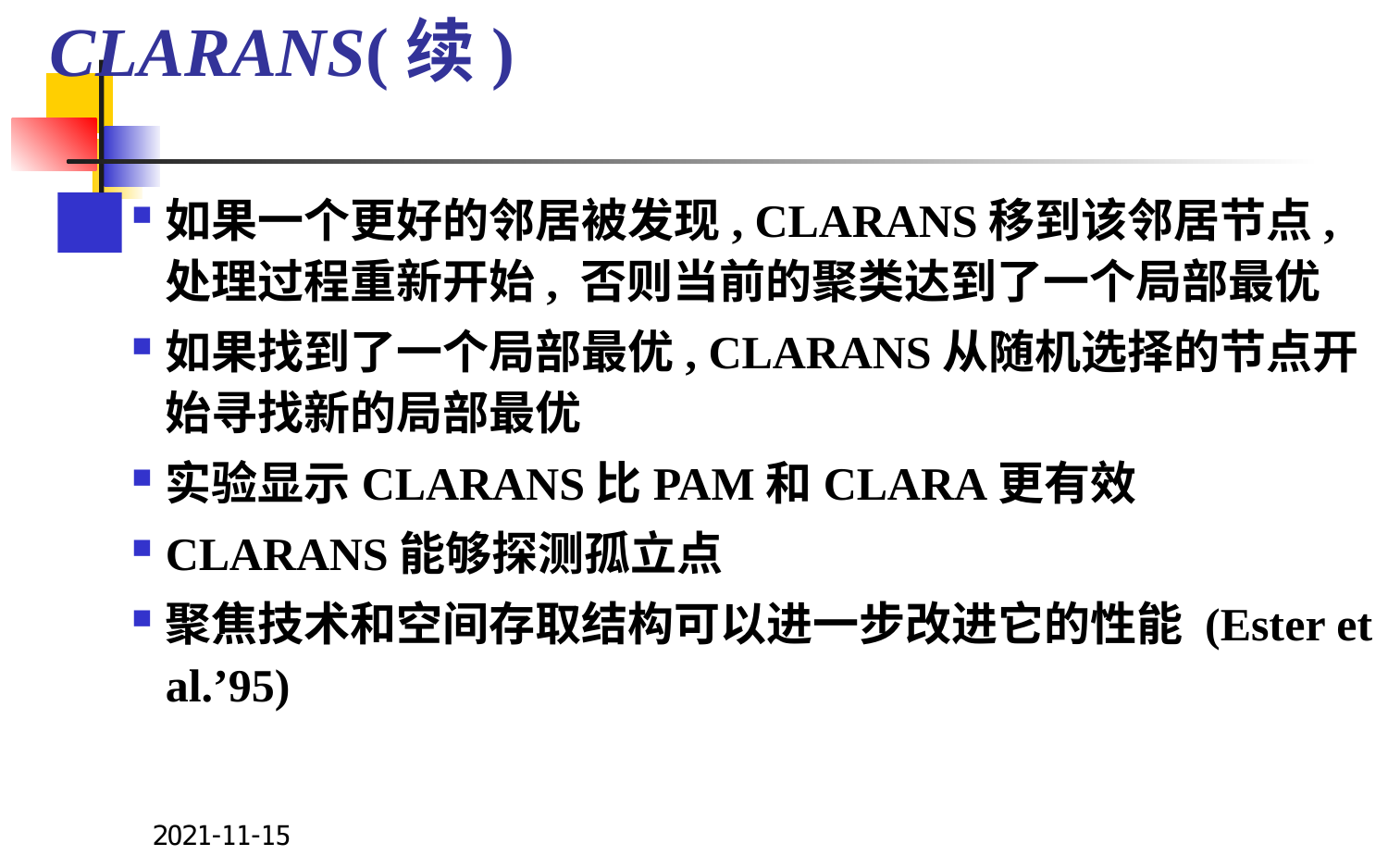

# CLARANS(续)
如果一个更好的邻居被发现, CLARANS移到该邻居节点, 处理过程重新开始, 否则当前的聚类达到了一个局部最优
如果找到了一个局部最优, CLARANS从随机选择的节点开始寻找新的局部最优
实验显示CLARANS比PAM和CLARA更有效
CLARANS能够探测孤立点
聚焦技术和空间存取结构可以进一步改进它的性能 (Ester et al.’95)

2021-11-15